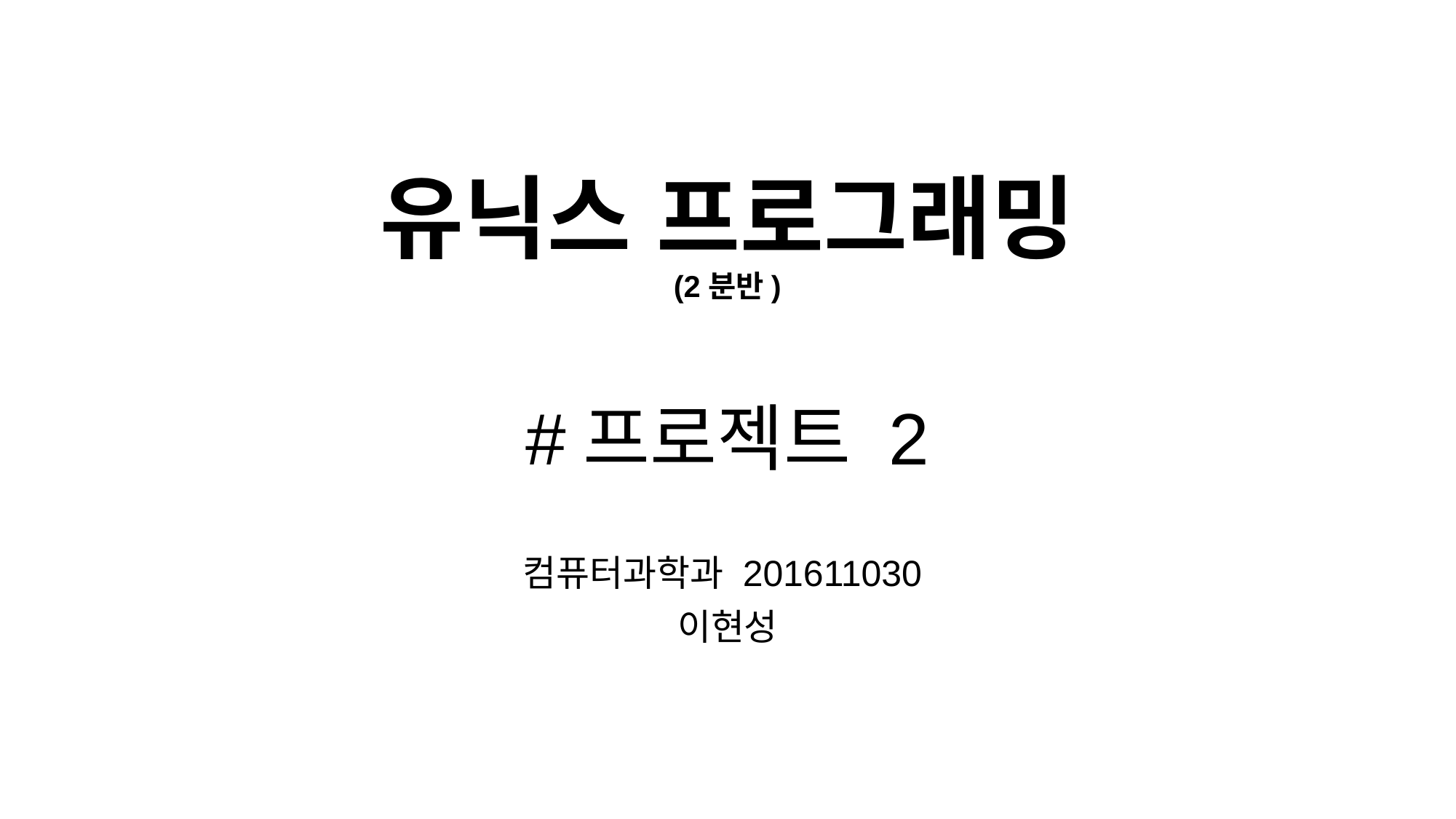

# 유닉스 프로그래밍 (2분반) #프로젝트 2
컴퓨터과학과 201611030
이현성